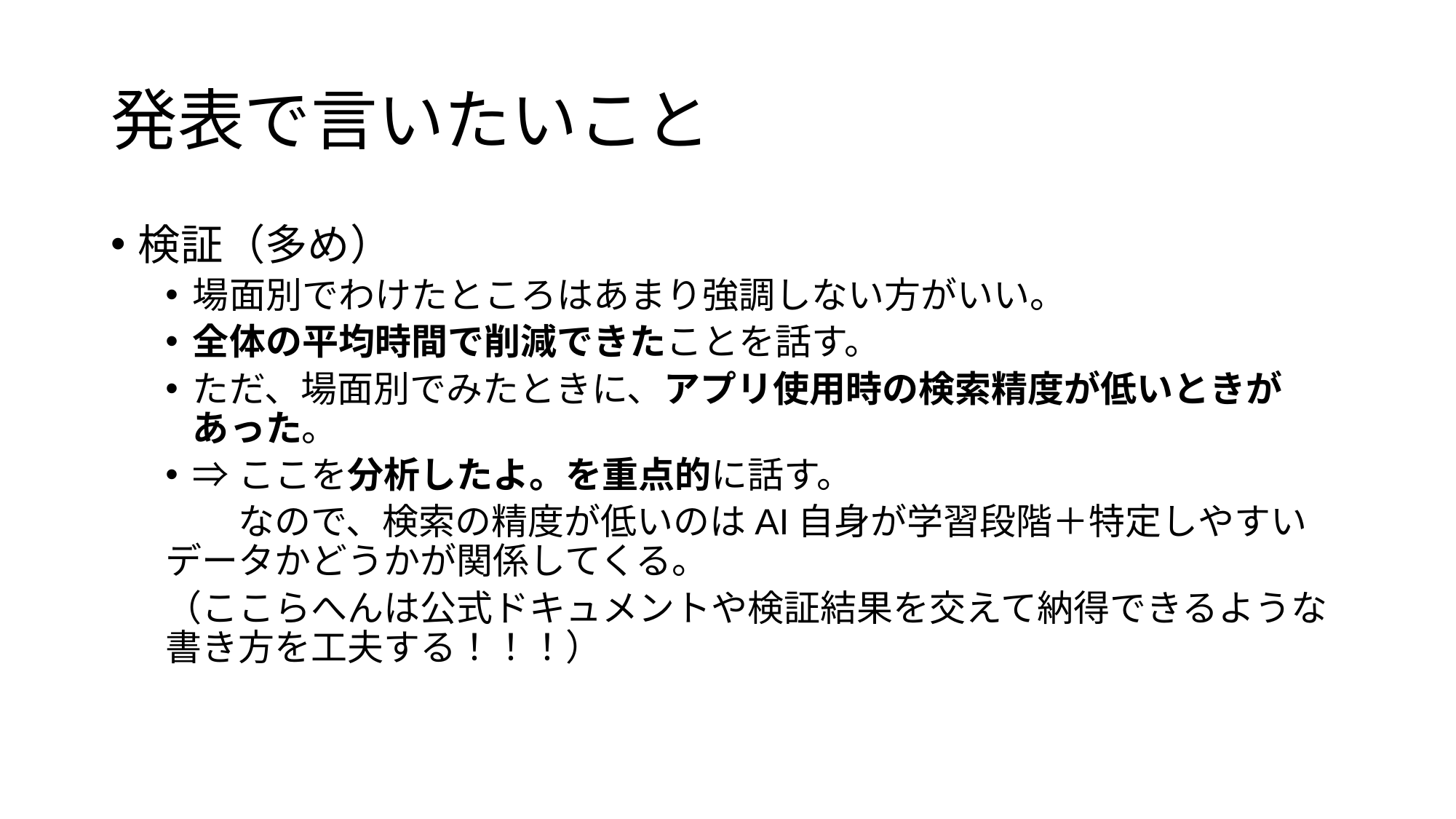

# 発表で言いたいこと
検証（多め）
場面別でわけたところはあまり強調しない方がいい。
全体の平均時間で削減できたことを話す。
ただ、場面別でみたときに、アプリ使用時の検索精度が低いときがあった。
⇒ここを分析したよ。を重点的に話す。
　　なので、検索の精度が低いのはAI自身が学習段階＋特定しやすいデータかどうかが関係してくる。
（ここらへんは公式ドキュメントや検証結果を交えて納得できるような書き方を工夫する！！！）